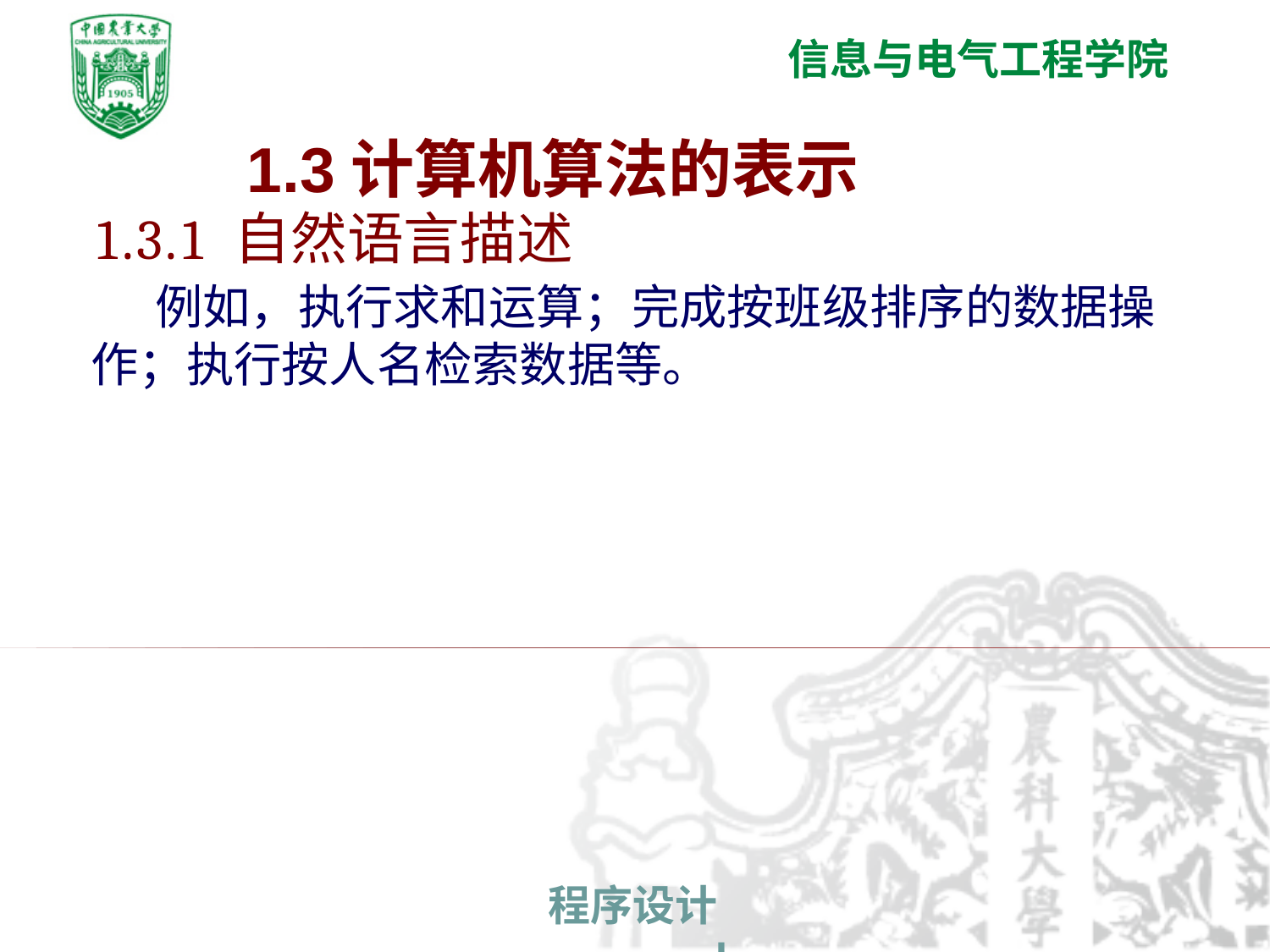

# 1.3计算机算法的表示

1.3.1 自然语言描述
     例如，执行求和运算；完成按班级排序的数据操作；执行按人名检索数据等。